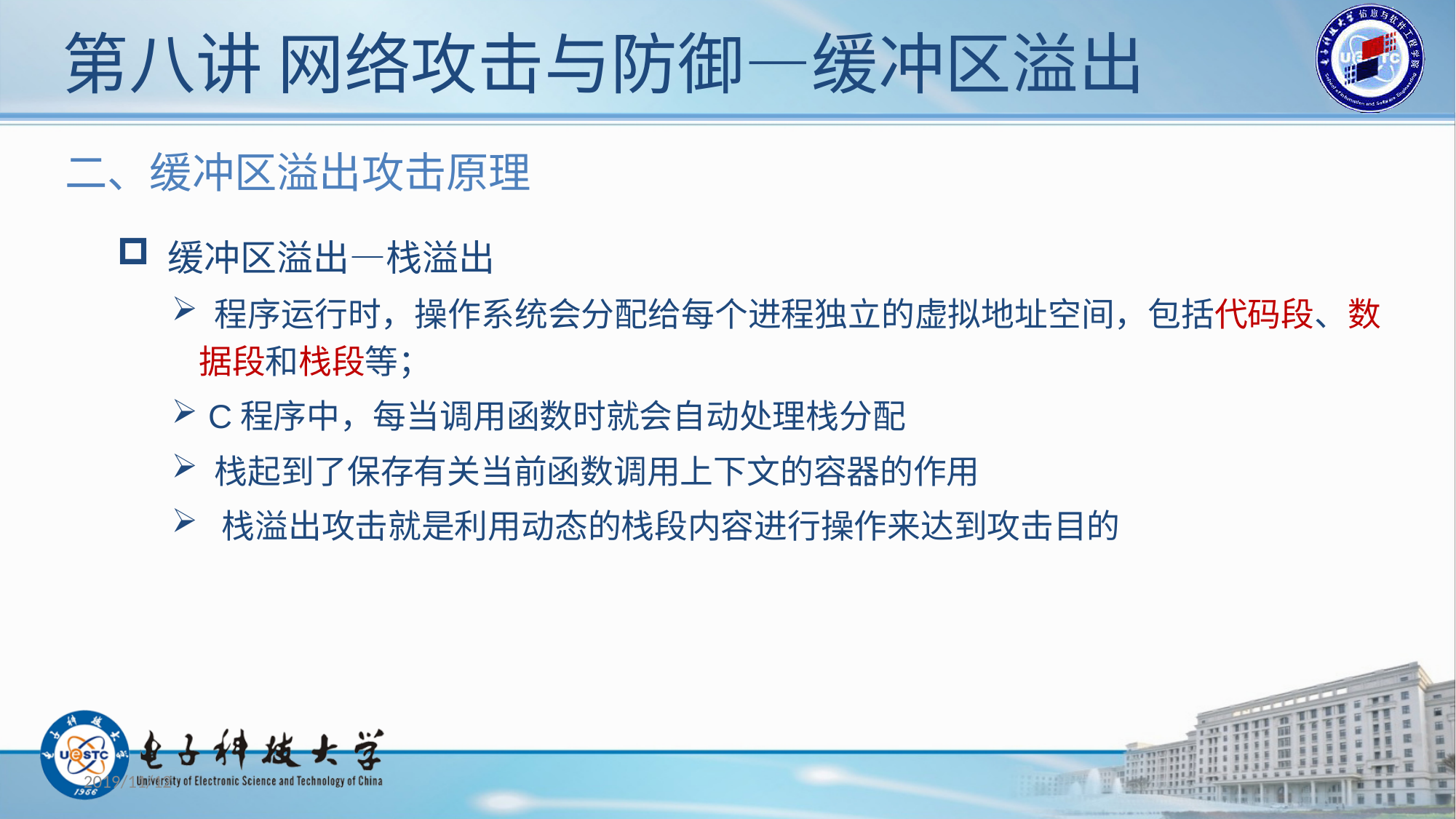

# 第八讲 网络攻击与防御—缓冲区溢出
二、缓冲区溢出攻击原理
 缓冲区溢出—栈溢出
 程序运行时，操作系统会分配给每个进程独立的虚拟地址空间，包括代码段、数据段和栈段等；
 C程序中，每当调用函数时就会自动处理栈分配
 栈起到了保存有关当前函数调用上下文的容器的作用
  栈溢出攻击就是利用动态的栈段内容进行操作来达到攻击目的
2019/11/12